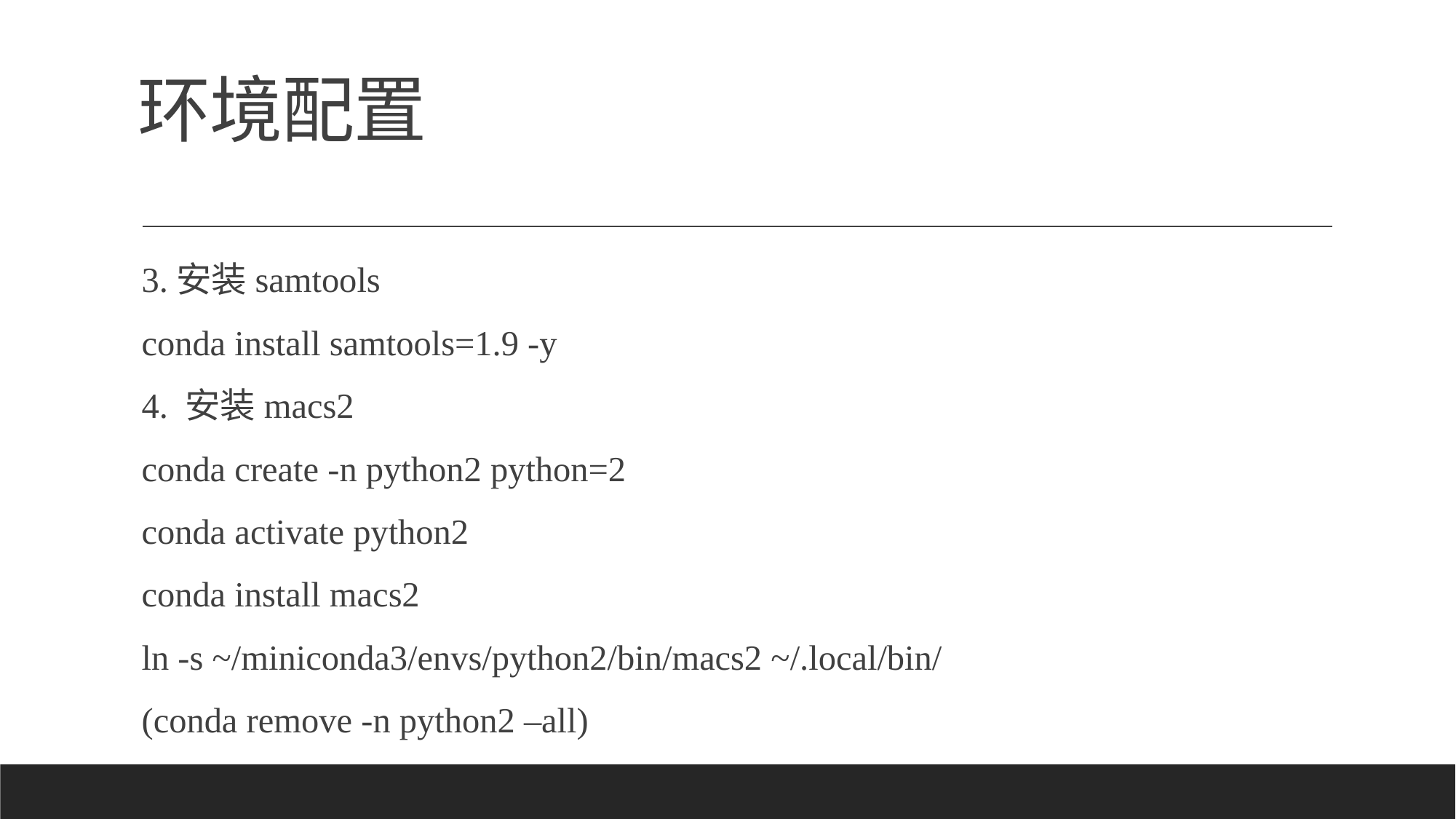

# 环境配置
3.安装samtools
conda install samtools=1.9 -y
4. 安装macs2
conda create -n python2 python=2
conda activate python2
conda install macs2
ln -s ~/miniconda3/envs/python2/bin/macs2 ~/.local/bin/
(conda remove -n python2 –all)